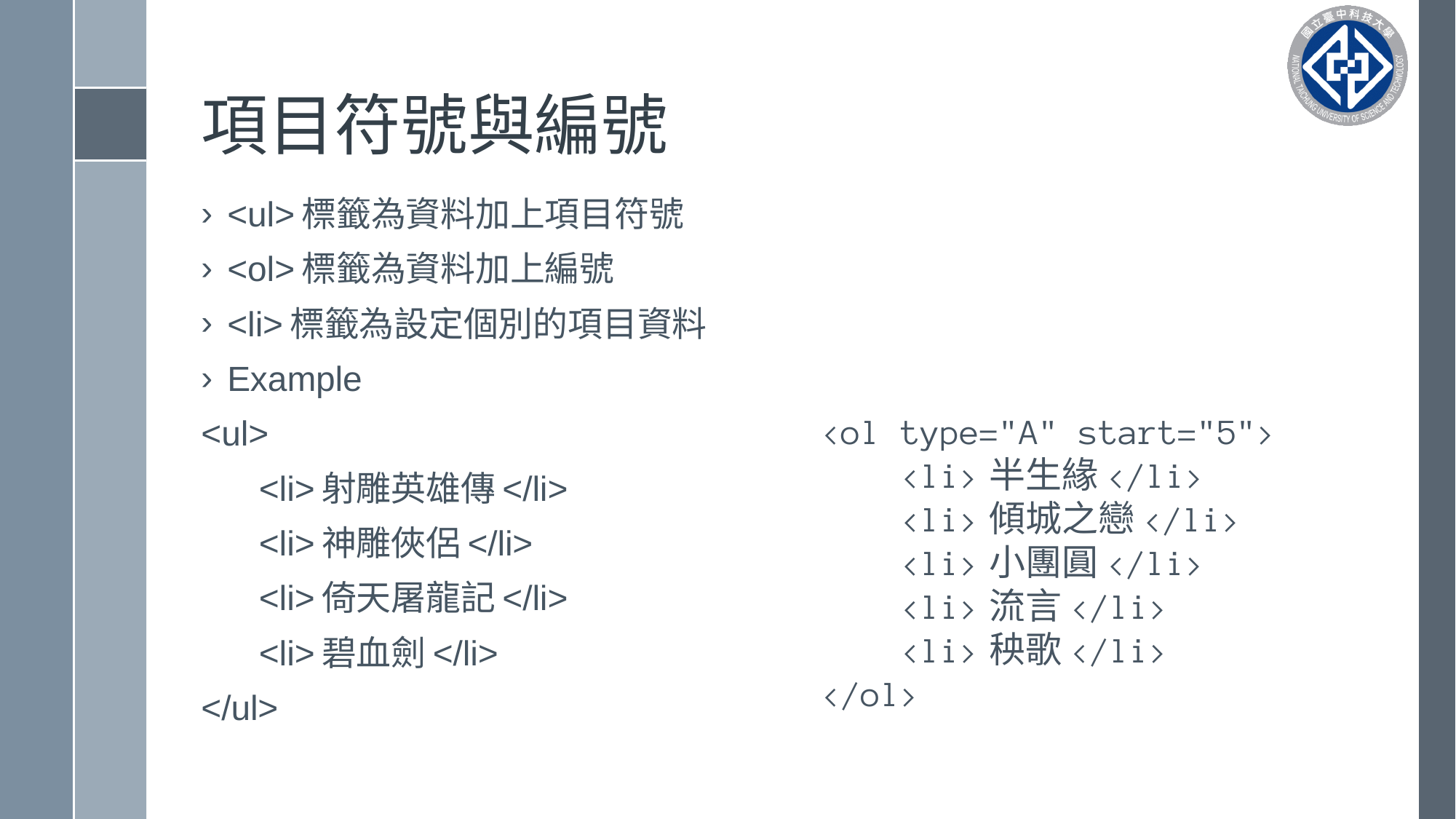

# 項目符號與編號
<ul>標籤為資料加上項目符號
<ol>標籤為資料加上編號
<li>標籤為設定個別的項目資料
Example
<ul>
      <li>射雕英雄傳</li>
      <li>神雕俠侶</li>
      <li>倚天屠龍記</li>
      <li>碧血劍</li>
</ul>

<ol type="A" start="5">
    <li>半生緣</li>
    <li>傾城之戀</li>
    <li>小團圓</li>
    <li>流言</li>
    <li>秧歌</li>
</ol>